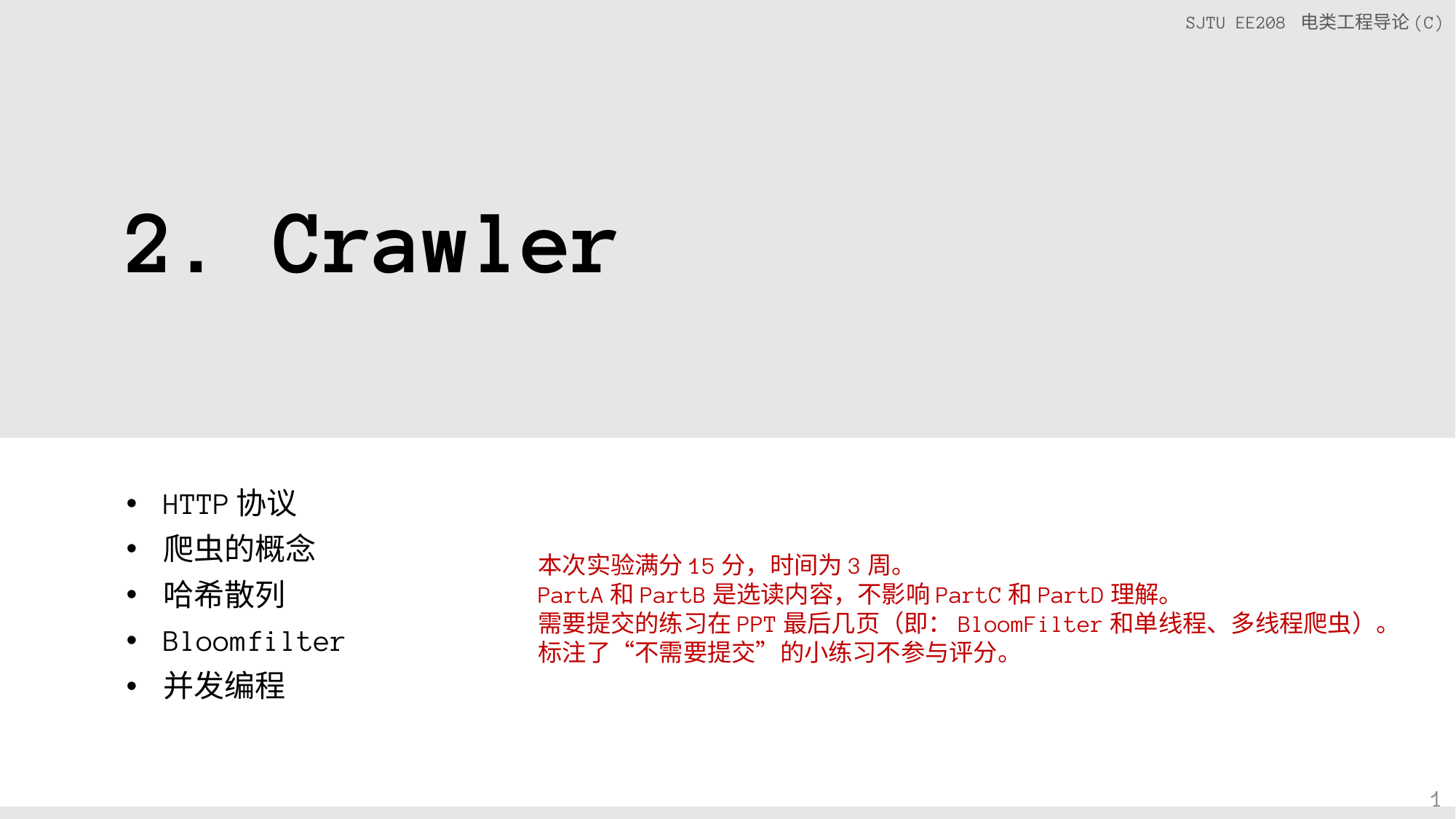

# 2. Crawler
HTTP协议
爬虫的概念
哈希散列
Bloomfilter
并发编程
本次实验满分15分，时间为3周。
PartA和PartB是选读内容，不影响PartC和PartD理解。
需要提交的练习在PPT最后几页（即：BloomFilter和单线程、多线程爬虫）。
标注了“不需要提交”的小练习不参与评分。
1